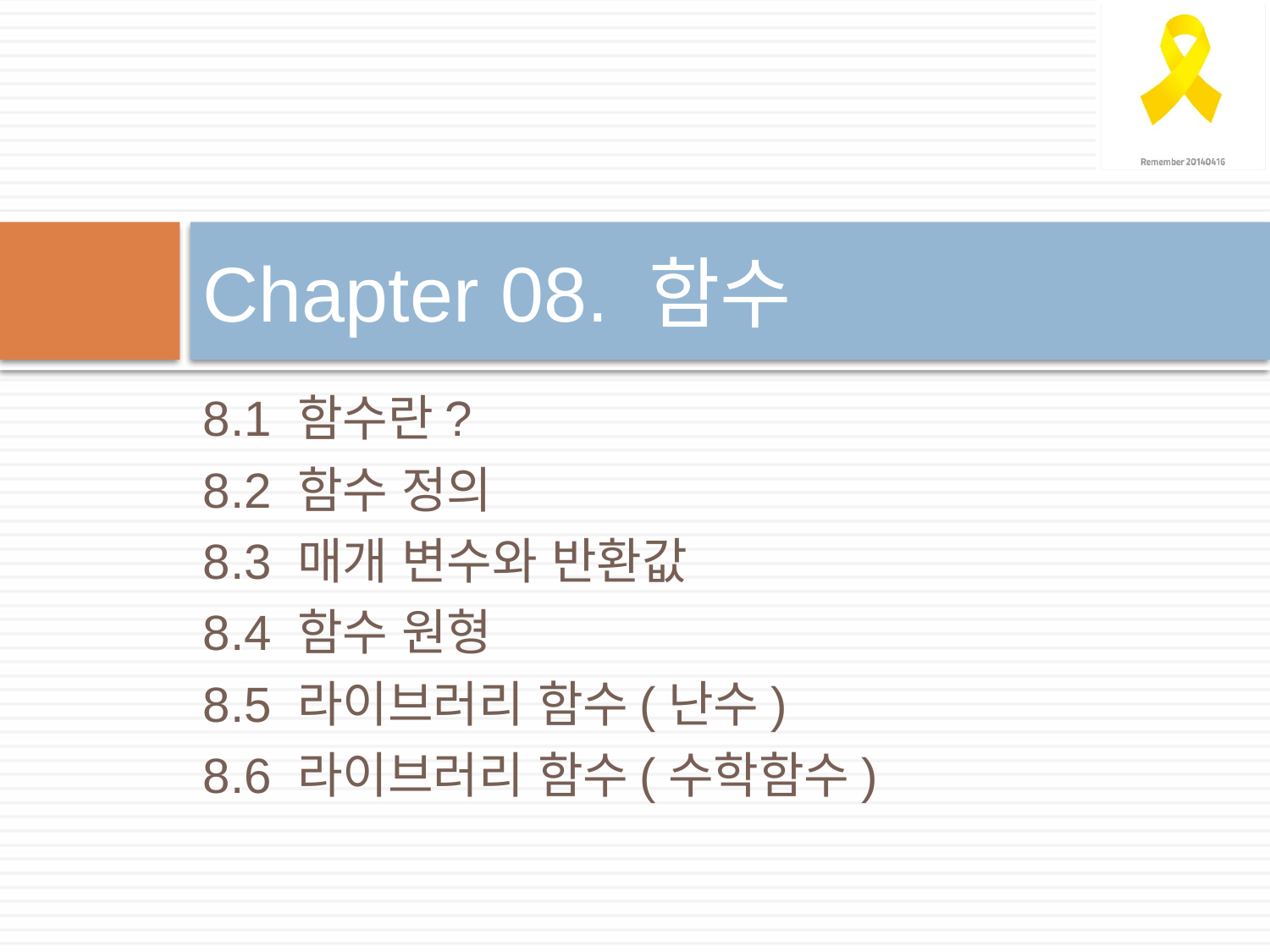

# Chapter 08. 함수
8.1 함수란?
8.2 함수 정의
8.3 매개 변수와 반환값
8.4 함수 원형
8.5 라이브러리 함수(난수)
8.6 라이브러리 함수(수학함수)